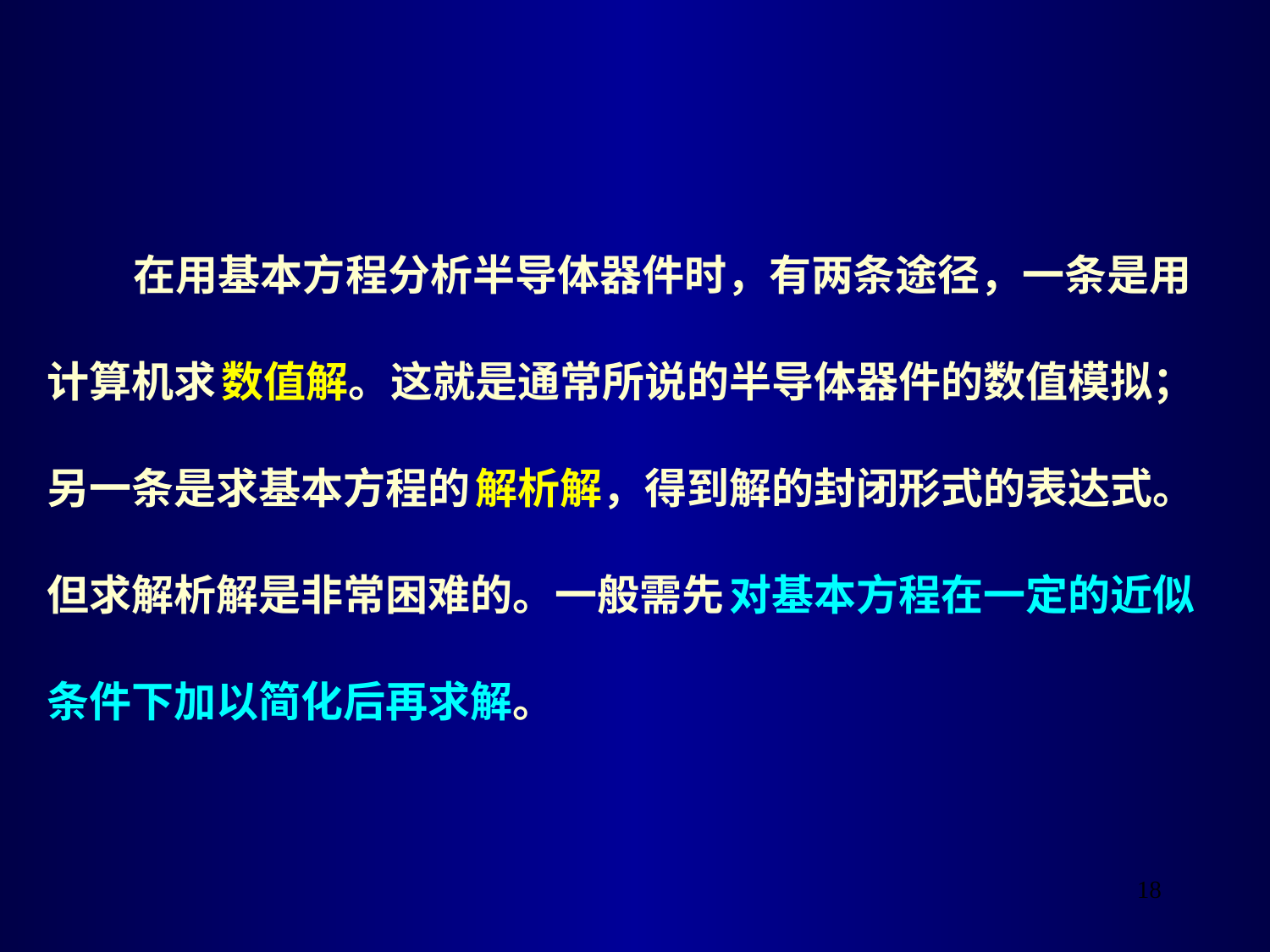

在用基本方程分析半导体器件时，有两条途径，一条是用计算机求 数值解。这就是通常所说的半导体器件的数值模拟；另一条是求基本方程的 解析解，得到解的封闭形式的表达式。但求解析解是非常困难的。一般需先 对基本方程在一定的近似条件下加以简化后再求解。
18